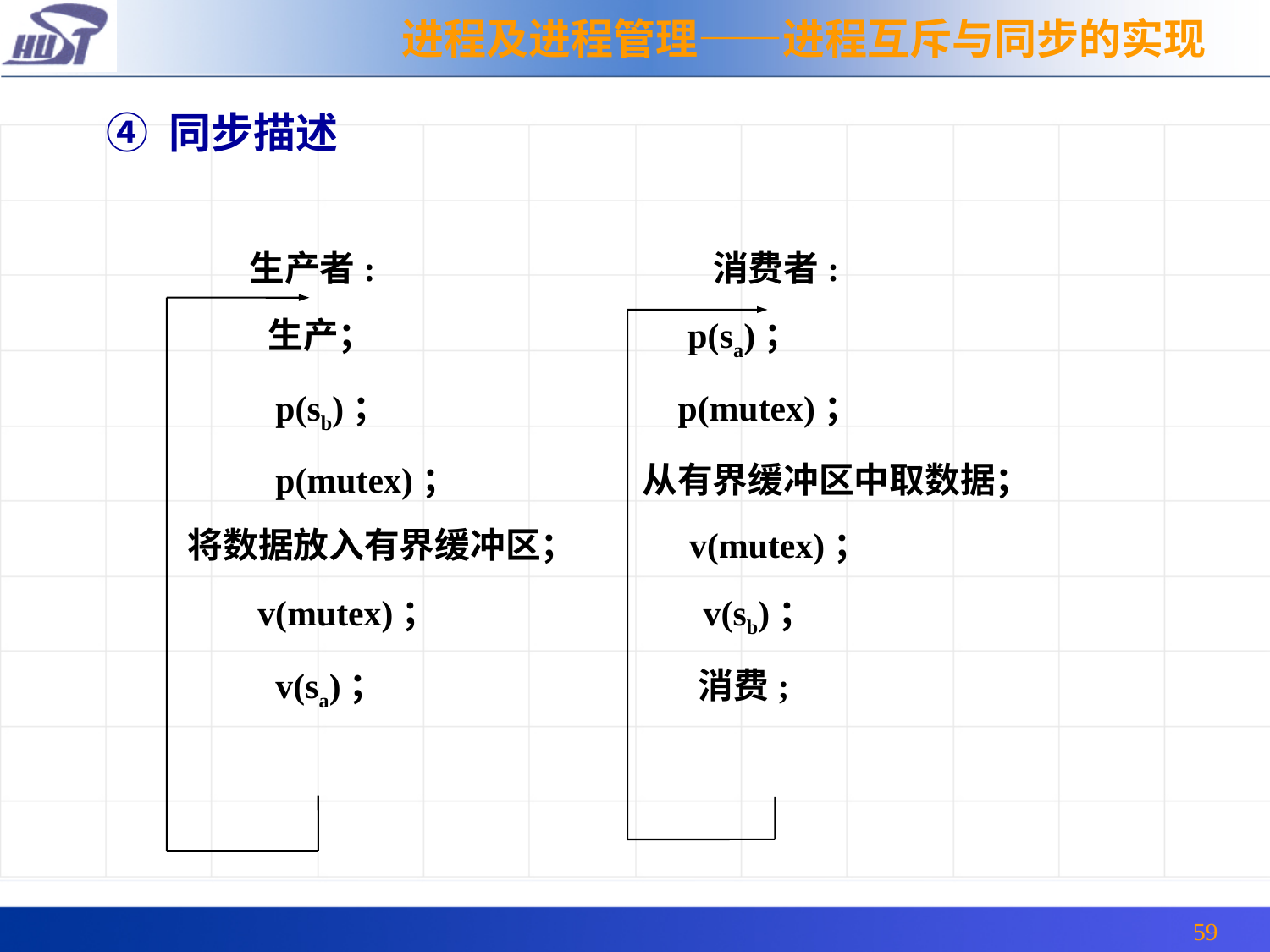

进程及进程管理——进程互斥与同步的实现
④ 同步描述

                 生产者:                                     消费者:
                   生产；                                      p(sa)；
                   p(sb)；                                   p(mutex)；
                   p(mutex)；                       从有界缓冲区中取数据；
         将数据放入有界缓冲区；             v(mutex)；
                 v(mutex)；                                v(sb)；
                   v(sa)；                                       消费;

59